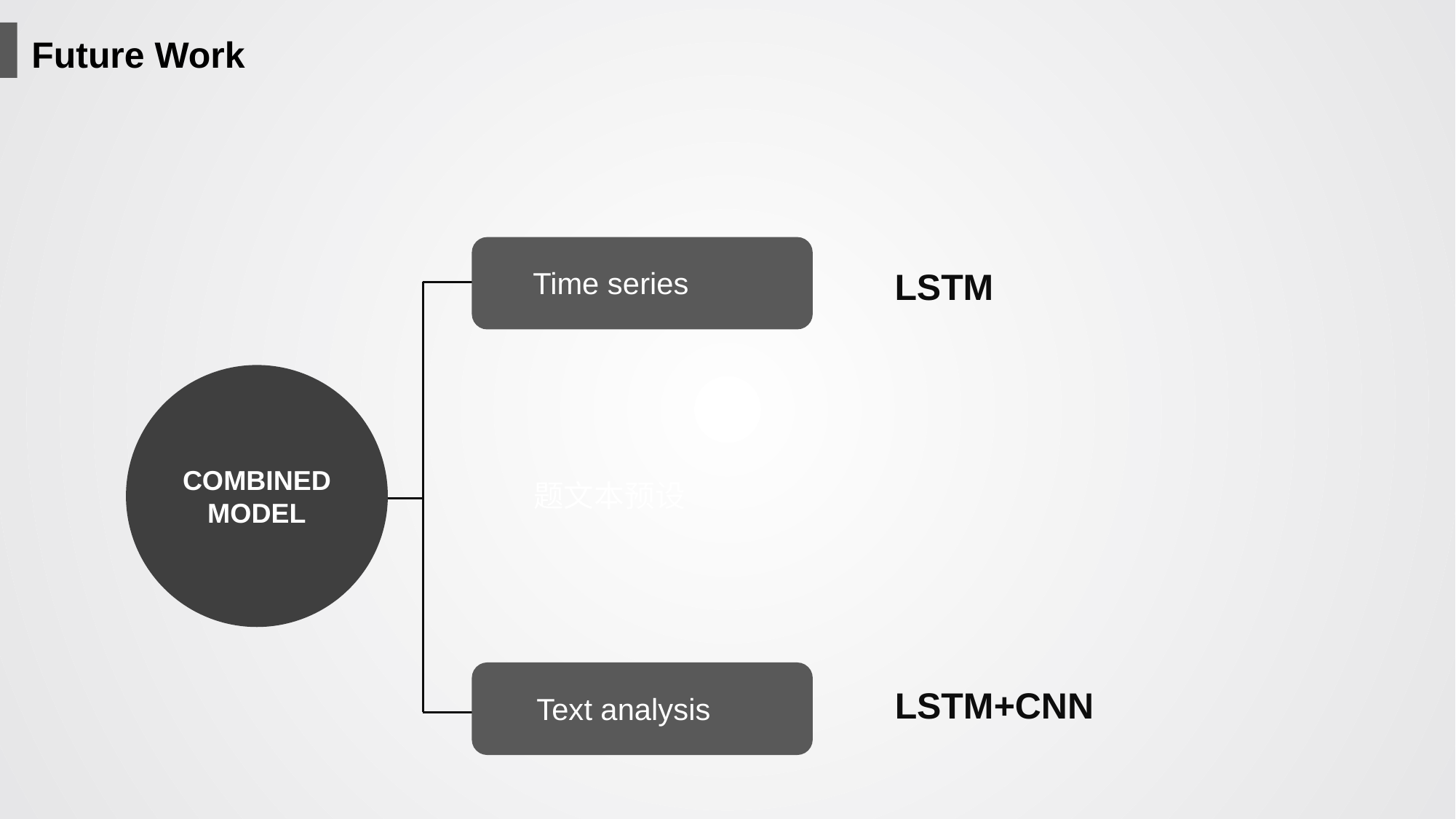

Future Work

Time series
LSTM
COMBINED MODEL
题文本预设

Text analysis
LSTM+CNN